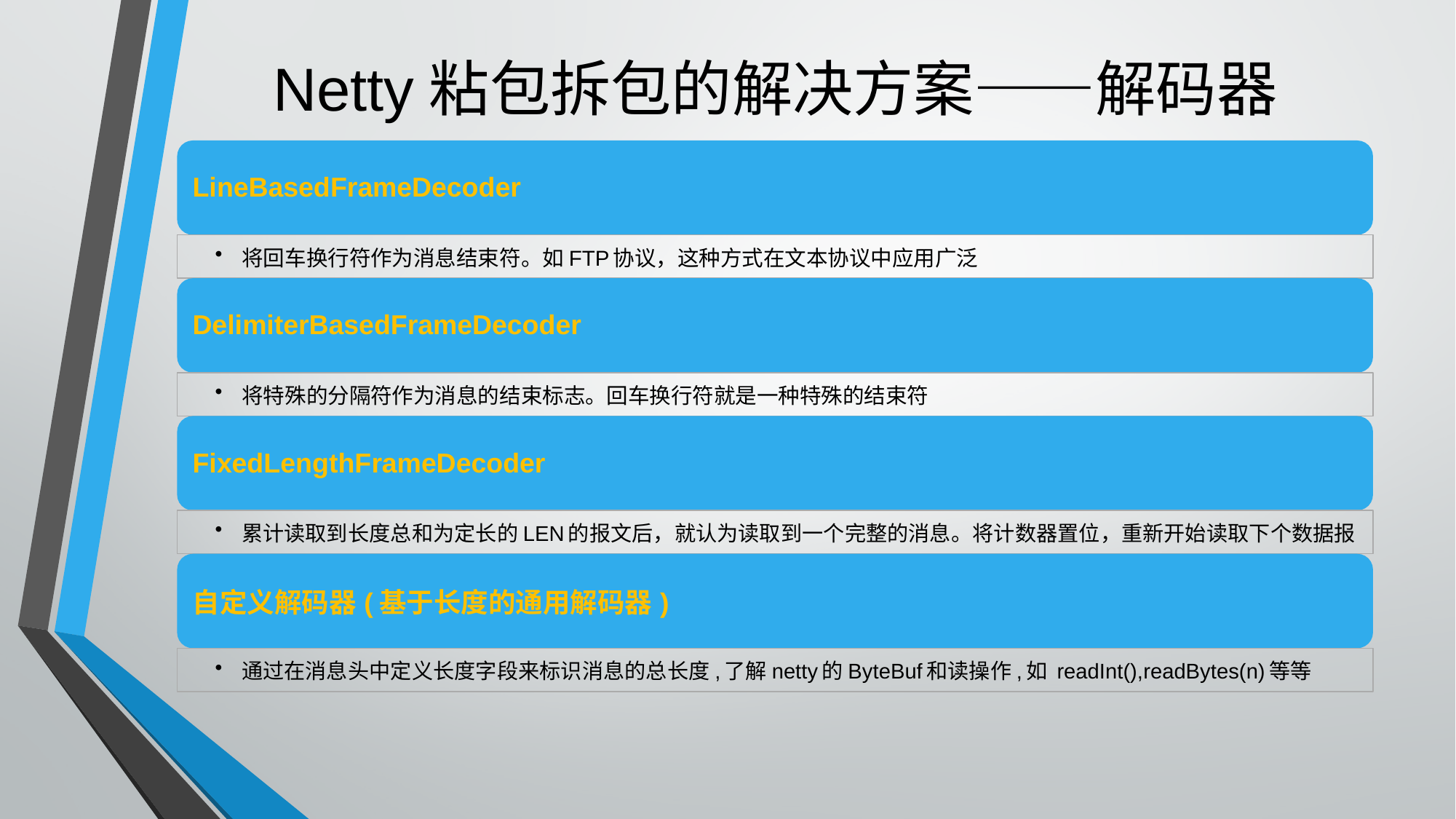

# Netty粘包拆包的解决方案——解码器
LineBasedFrameDecoder
将回车换行符作为消息结束符。如FTP协议，这种方式在文本协议中应用广泛
DelimiterBasedFrameDecoder
将特殊的分隔符作为消息的结束标志。回车换行符就是一种特殊的结束符
FixedLengthFrameDecoder
累计读取到长度总和为定长的LEN的报文后，就认为读取到一个完整的消息。将计数器置位，重新开始读取下个数据报
自定义解码器(基于长度的通用解码器)
通过在消息头中定义长度字段来标识消息的总长度,了解netty的ByteBuf和读操作,如 readInt(),readBytes(n)等等